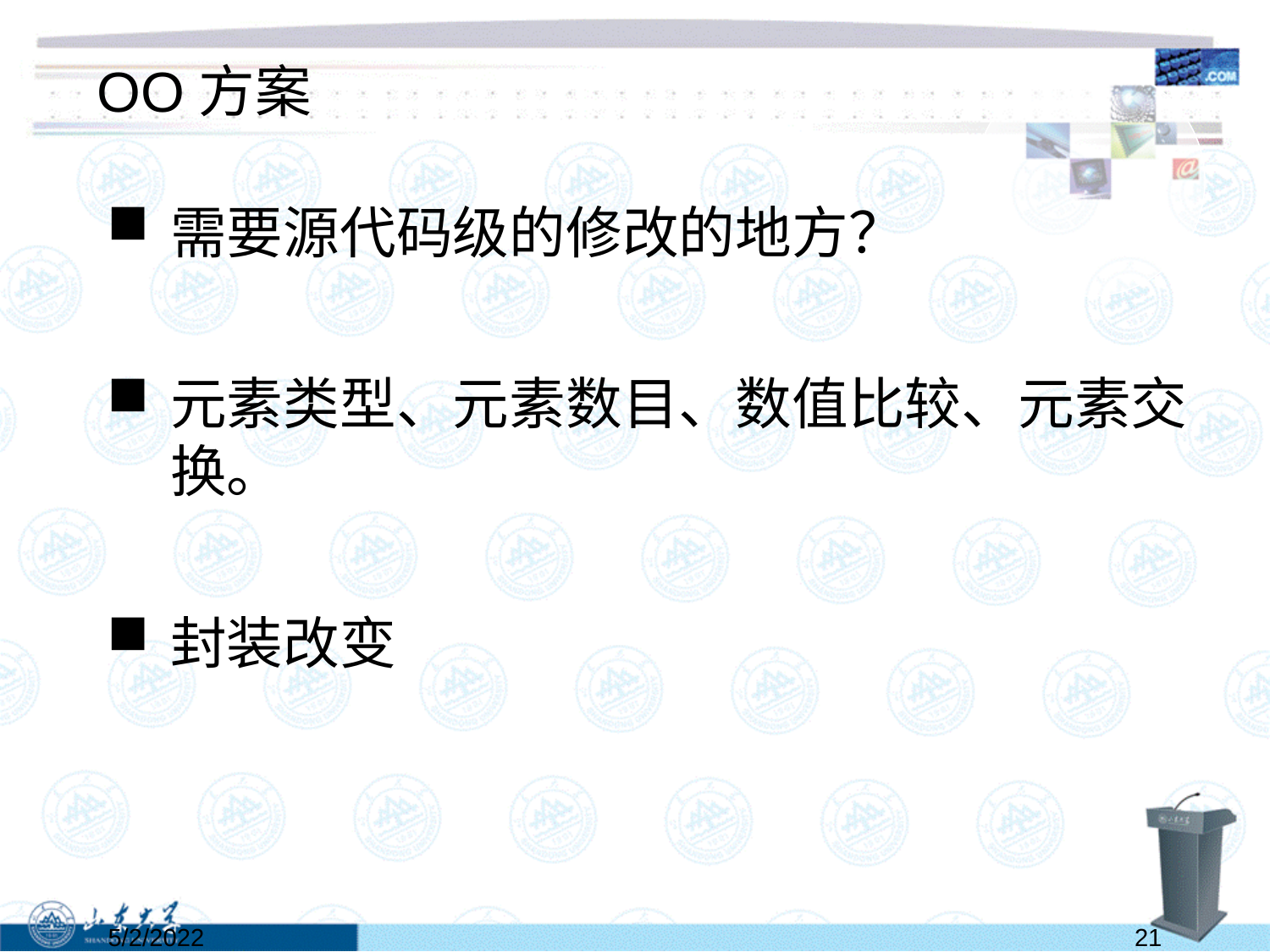

# OO方案
需要源代码级的修改的地方？

元素类型、元素数目、数值比较、元素交换。

封装改变
5/2/2022
21